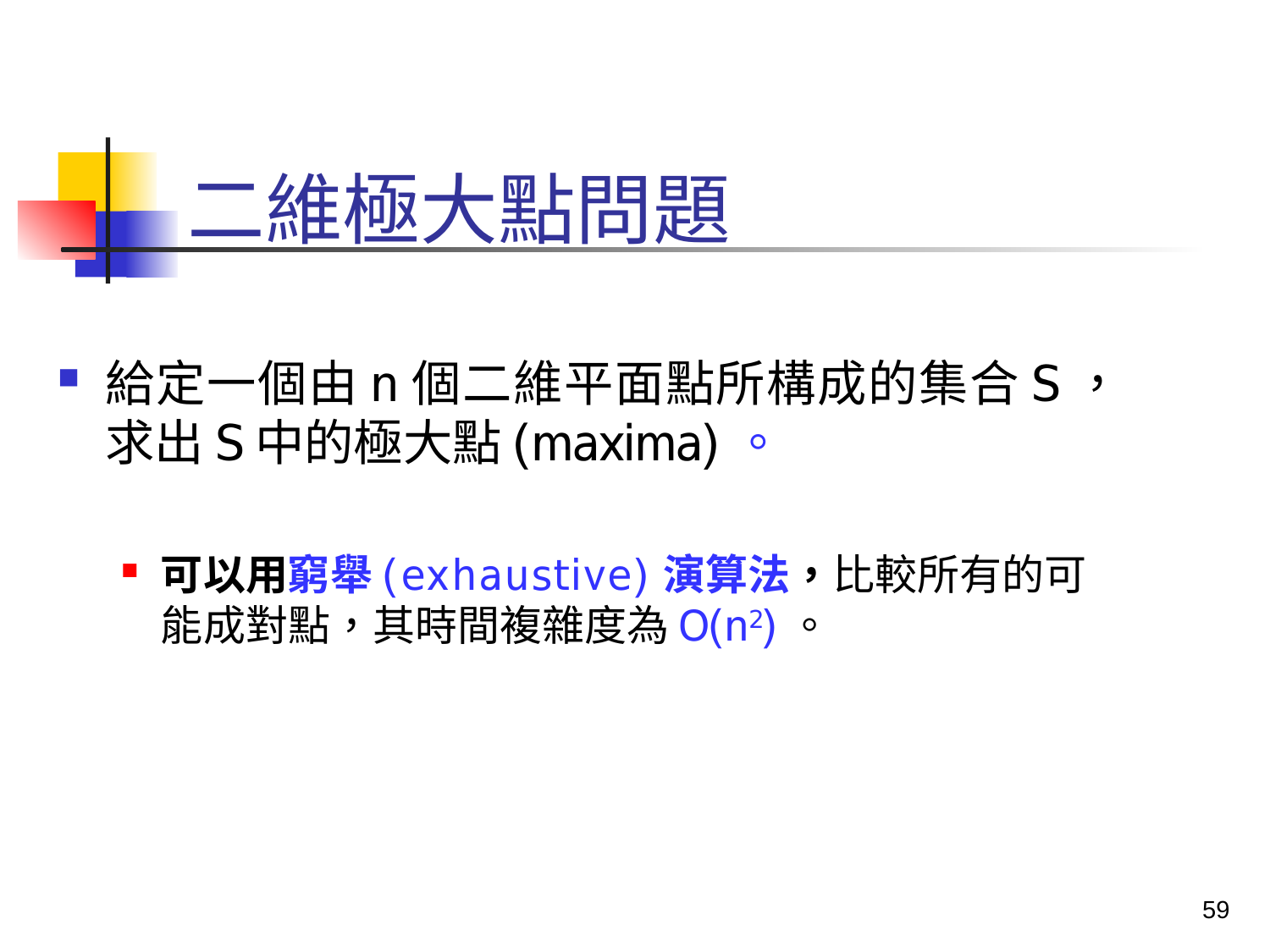

# 二維極大點問題
給定一個由n個二維平面點所構成的集合S，求出S中的極大點(maxima)。

可以用窮舉(exhaustive)演算法，比較所有的可能成對點，其時間複雜度為O(n2)。

59